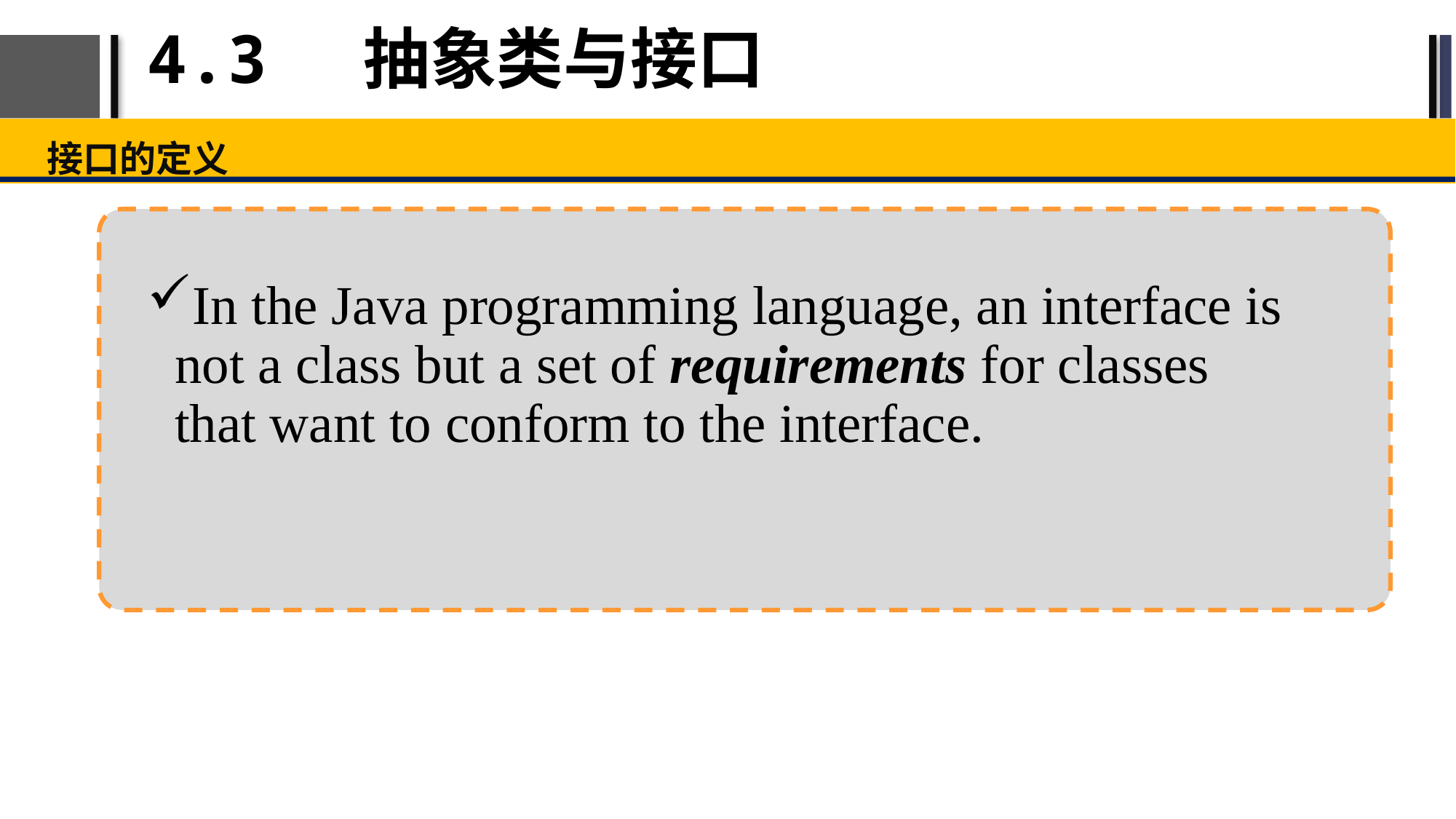

# 4.3  抽象类与接口

接口的定义

In the Java programming language, an interface is not a class but a set of requirements for classes that want to conform to the interface.